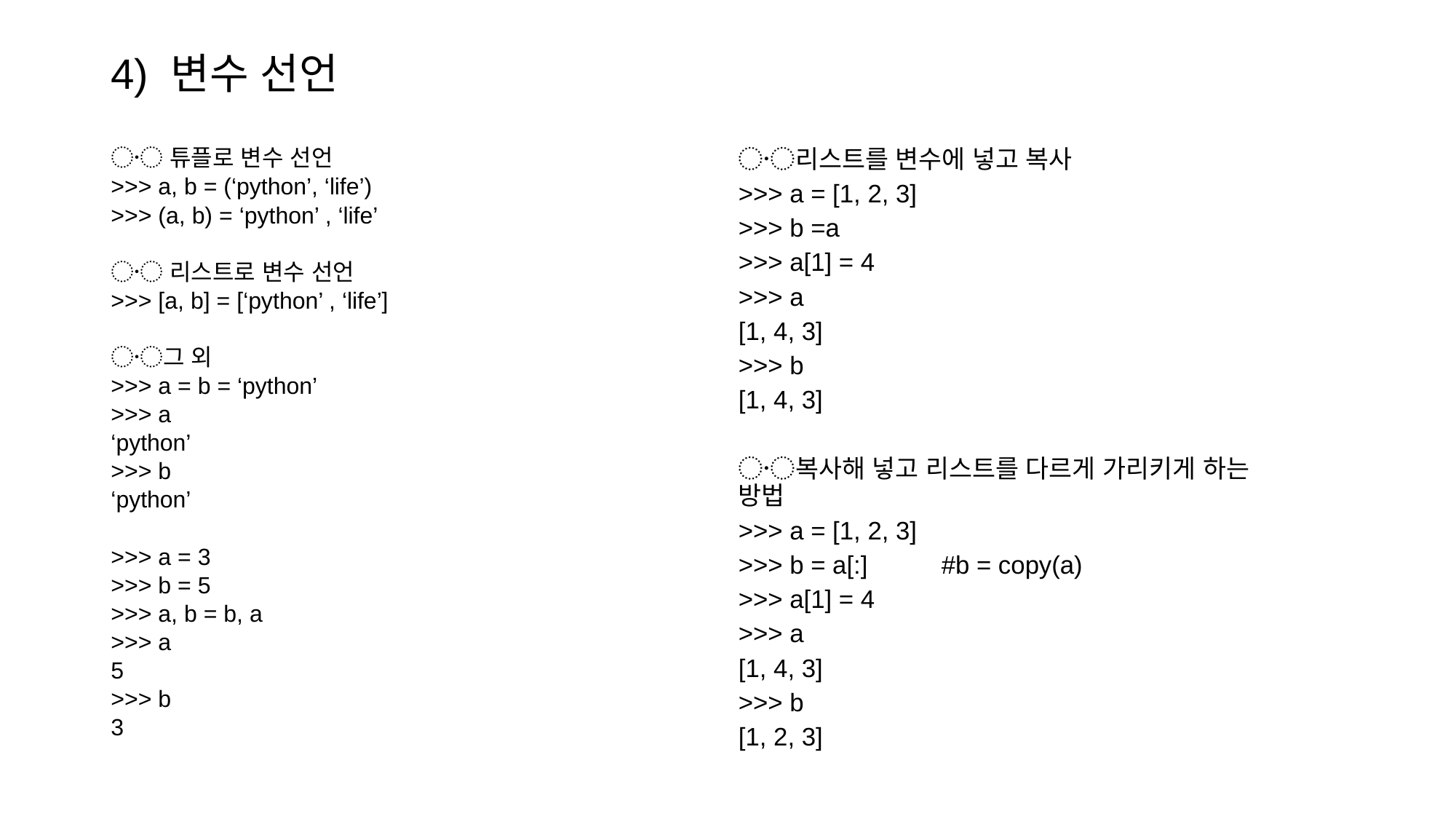

# 4) 변수 선언
〮 튜플로 변수 선언
>>> a, b = (‘python’, ‘life’)
>>> (a, b) = ‘python’ , ‘life’

〮 리스트로 변수 선언
>>> [a, b] = [‘python’ , ‘life’]

〮그 외
>>> a = b = ‘python’
>>> a
‘python’
>>> b
‘python’

>>> a = 3
>>> b = 5
>>> a, b = b, a
>>> a
5
>>> b
3

〮리스트를 변수에 넣고 복사
>>> a = [1, 2, 3]
>>> b =a
>>> a[1] = 4
>>> a
[1, 4, 3]
>>> b
[1, 4, 3]

〮복사해 넣고 리스트를 다르게 가리키게 하는 방법
>>> a = [1, 2, 3]
>>> b = a[:]	#b = copy(a)
>>> a[1] = 4
>>> a
[1, 4, 3]
>>> b
[1, 2, 3]